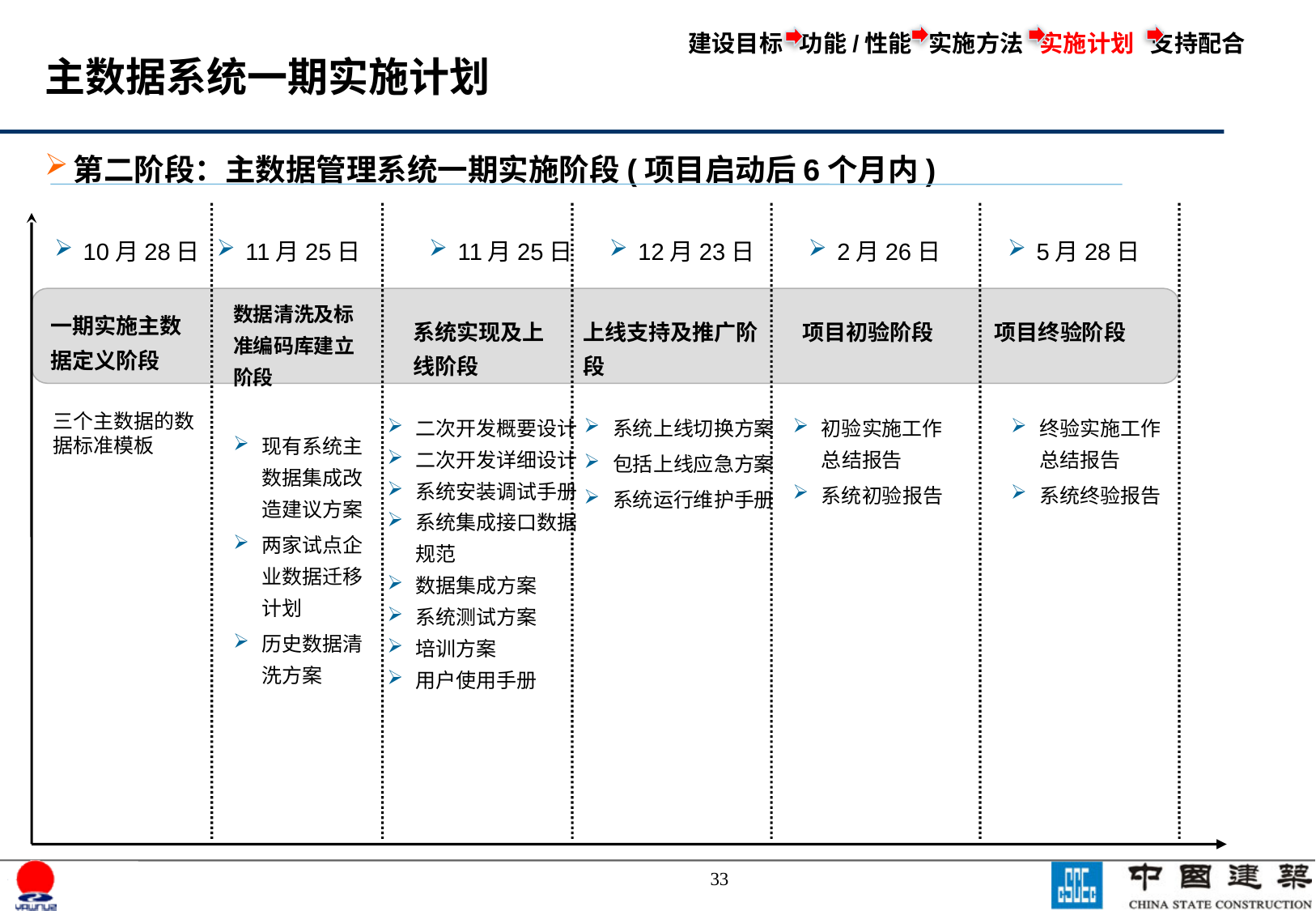

建设目标   功能/性能   实施方法   实施计划   支持配合
# 主数据系统一期实施计划

第二阶段：主数据管理系统一期实施阶段(项目启动后6个月内)

10月28日
11月25日
11月25日
12月23日
2月26日
5月28日

数据清洗及标准编码库建立阶段
一期实施主数据定义阶段
系统实现及上线阶段
上线支持及推广阶段
项目初验阶段
项目终验阶段
三个主数据的数据标准模板
二次开发概要设计
二次开发详细设计
系统安装调试手册
系统集成接口数据规范
数据集成方案
系统测试方案
培训方案
用户使用手册
系统上线切换方案
包括上线应急方案
系统运行维护手册
初验实施工作总结报告
系统初验报告
终验实施工作总结报告
系统终验报告
现有系统主数据集成改造建议方案
两家试点企业数据迁移计划
历史数据清洗方案

33